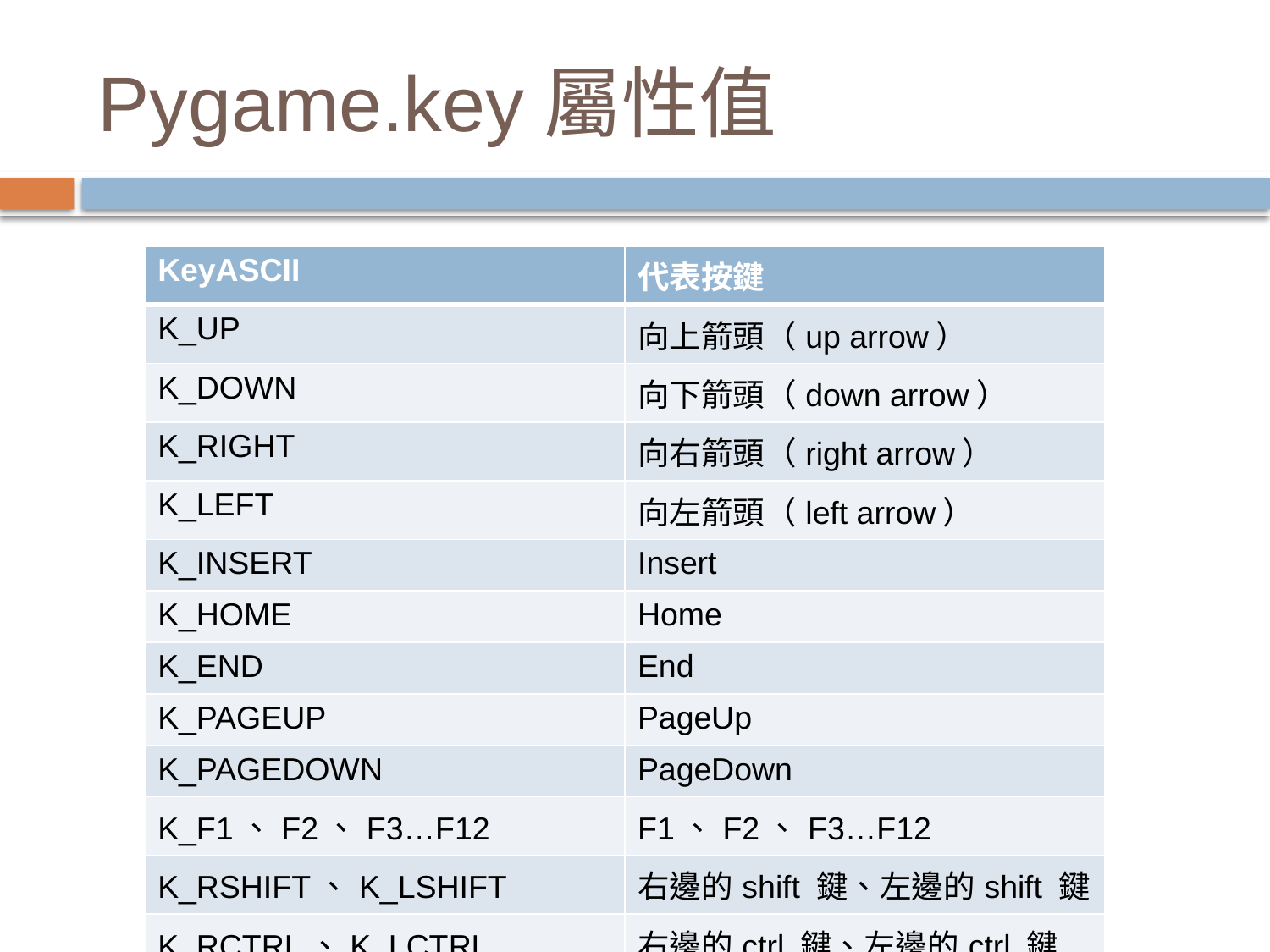

# Pygame.key屬性值
| KeyASCII | 代表按鍵 |
| --- | --- |
| K\_UP | 向上箭頭（up arrow） |
| K\_DOWN | 向下箭頭（down arrow） |
| K\_RIGHT | 向右箭頭（right arrow） |
| K\_LEFT | 向左箭頭（left arrow） |
| K\_INSERT | Insert |
| K\_HOME | Home |
| K\_END | End |
| K\_PAGEUP | PageUp |
| K\_PAGEDOWN | PageDown |
| K\_F1、F2、F3…F12 | F1、F2、F3…F12 |
| K\_RSHIFT、K\_LSHIFT | 右邊的shift 鍵、左邊的shift 鍵 |
| K\_RCTRL、K\_LCTRL | 右邊的ctrl 鍵、左邊的ctrl 鍵 |